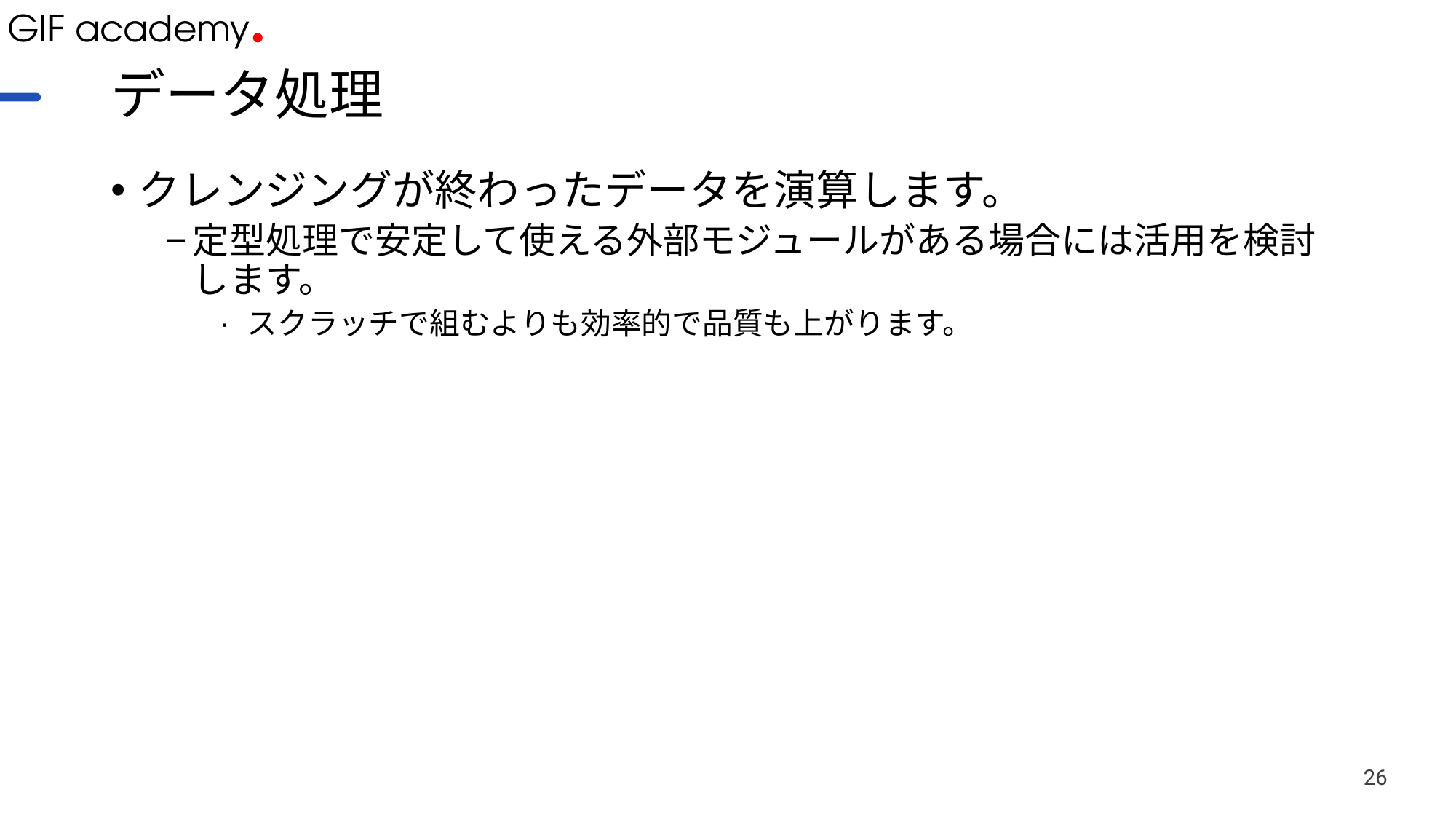

# データ処理
クレンジングが終わったデータを演算します。
定型処理で安定して使える外部モジュールがある場合には活用を検討します。
スクラッチで組むよりも効率的で品質も上がります。
26